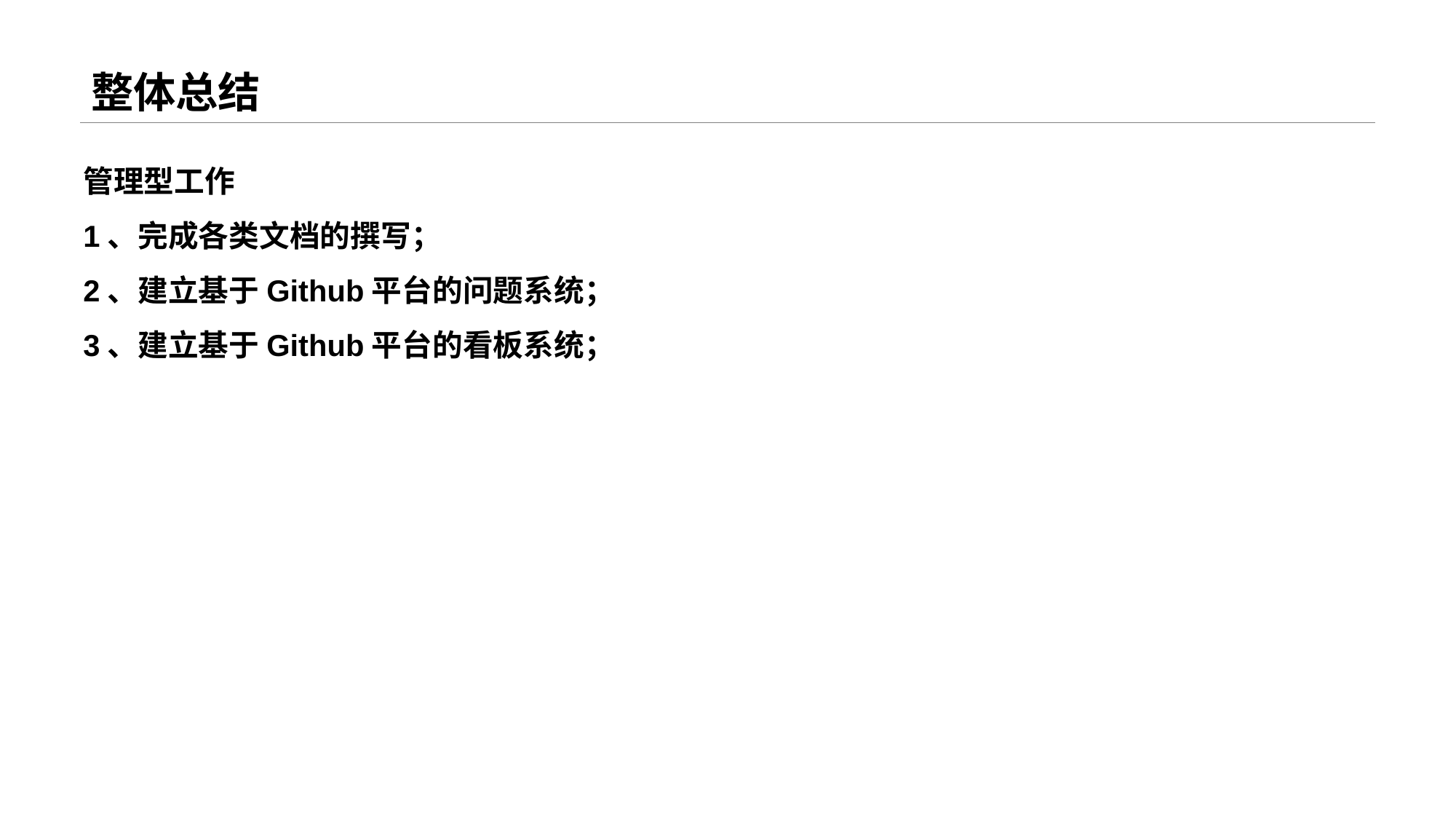

# 整体总结
管理型工作
1、完成各类文档的撰写；
2、建立基于Github平台的问题系统；
3、建立基于Github平台的看板系统；